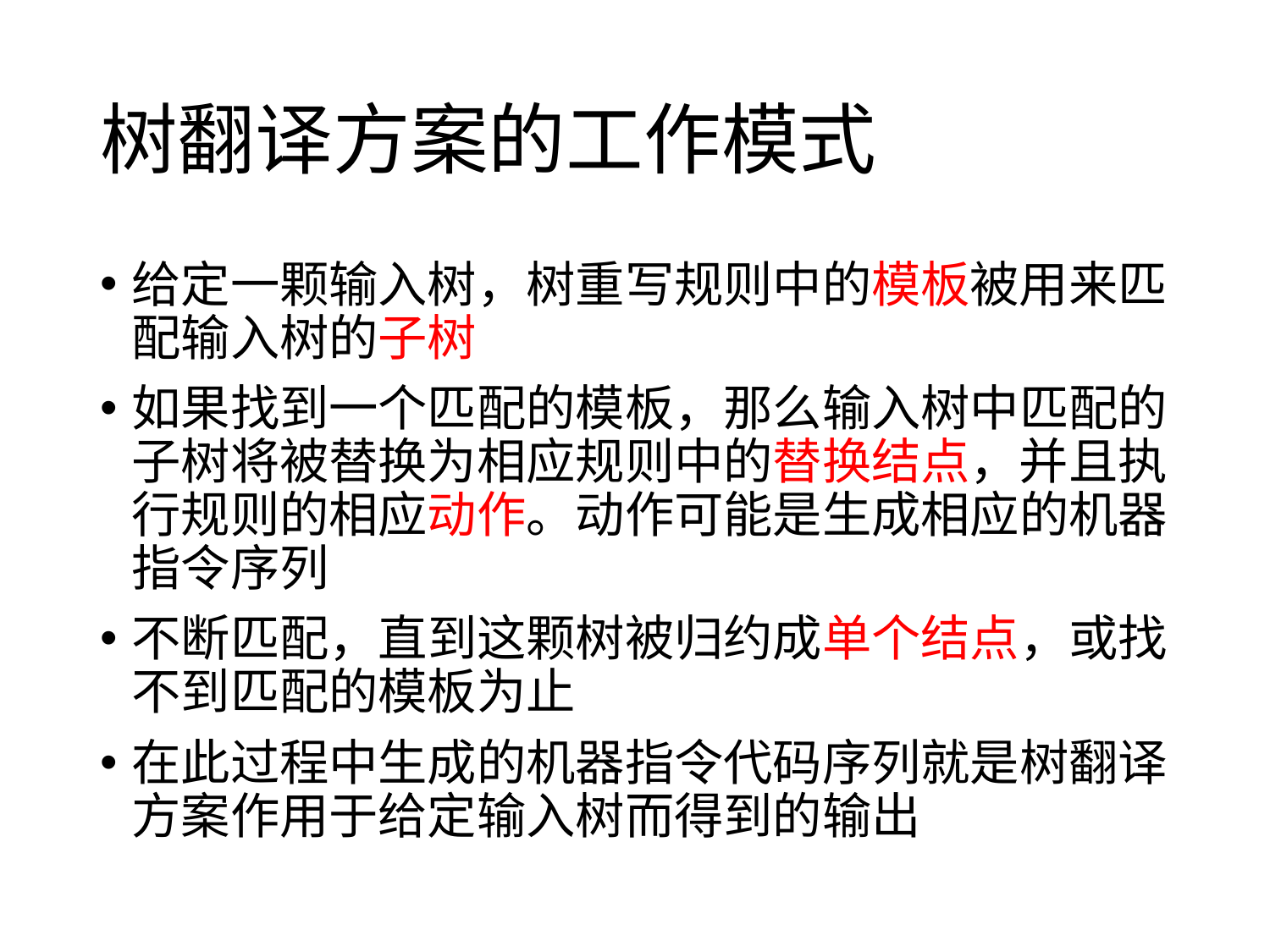

# 树翻译方案的工作模式
给定一颗输入树，树重写规则中的模板被用来匹配输入树的子树
如果找到一个匹配的模板，那么输入树中匹配的子树将被替换为相应规则中的替换结点，并且执行规则的相应动作。动作可能是生成相应的机器指令序列
不断匹配，直到这颗树被归约成单个结点，或找不到匹配的模板为止
在此过程中生成的机器指令代码序列就是树翻译方案作用于给定输入树而得到的输出